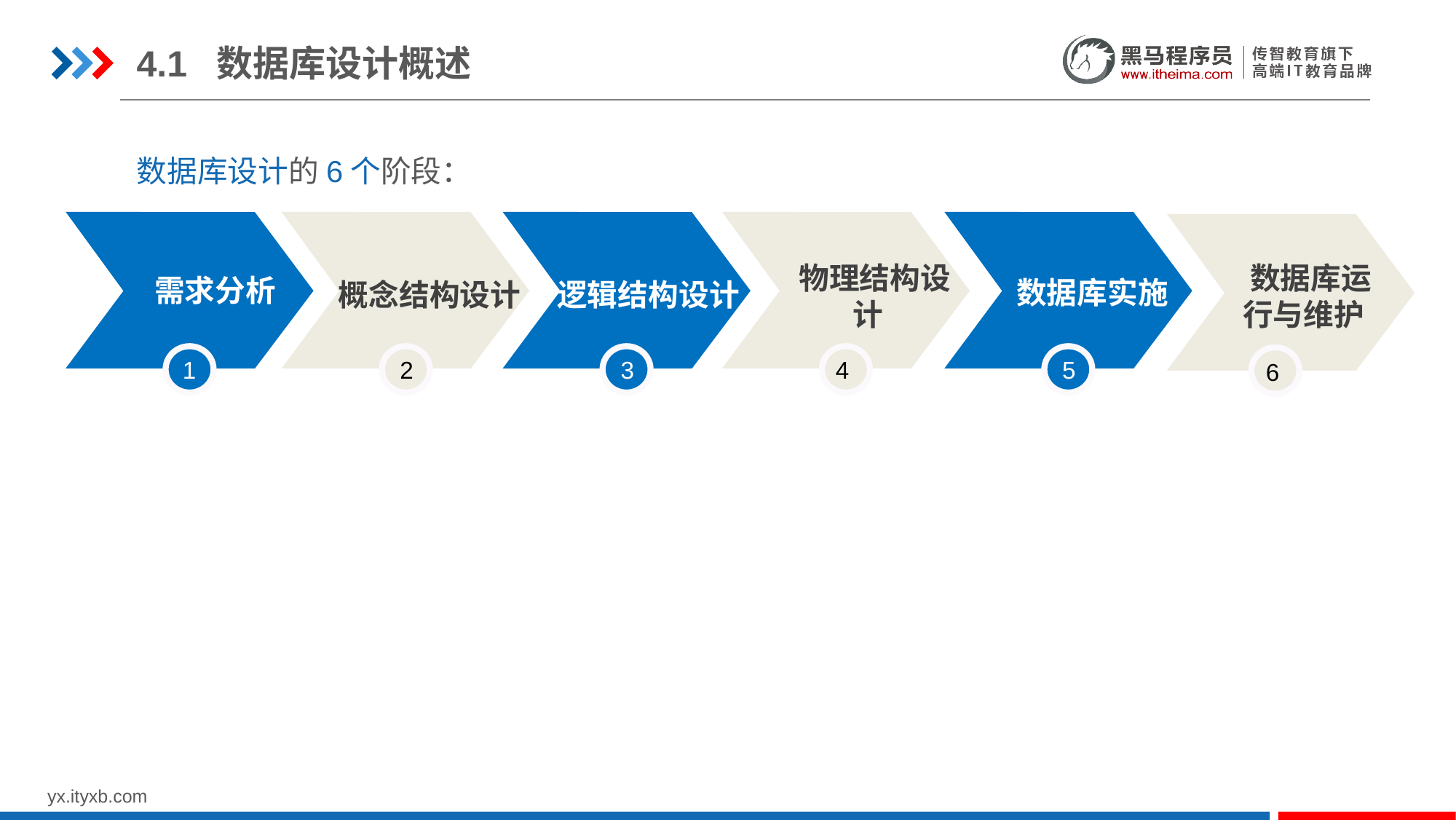

4.1  数据库设计概述
数据库设计的6个阶段：

需求分析

概念结构设计

逻辑结构设计

 物理结构设计

数据库实施

1

2

3

4

5

 数据库运行与维护

6